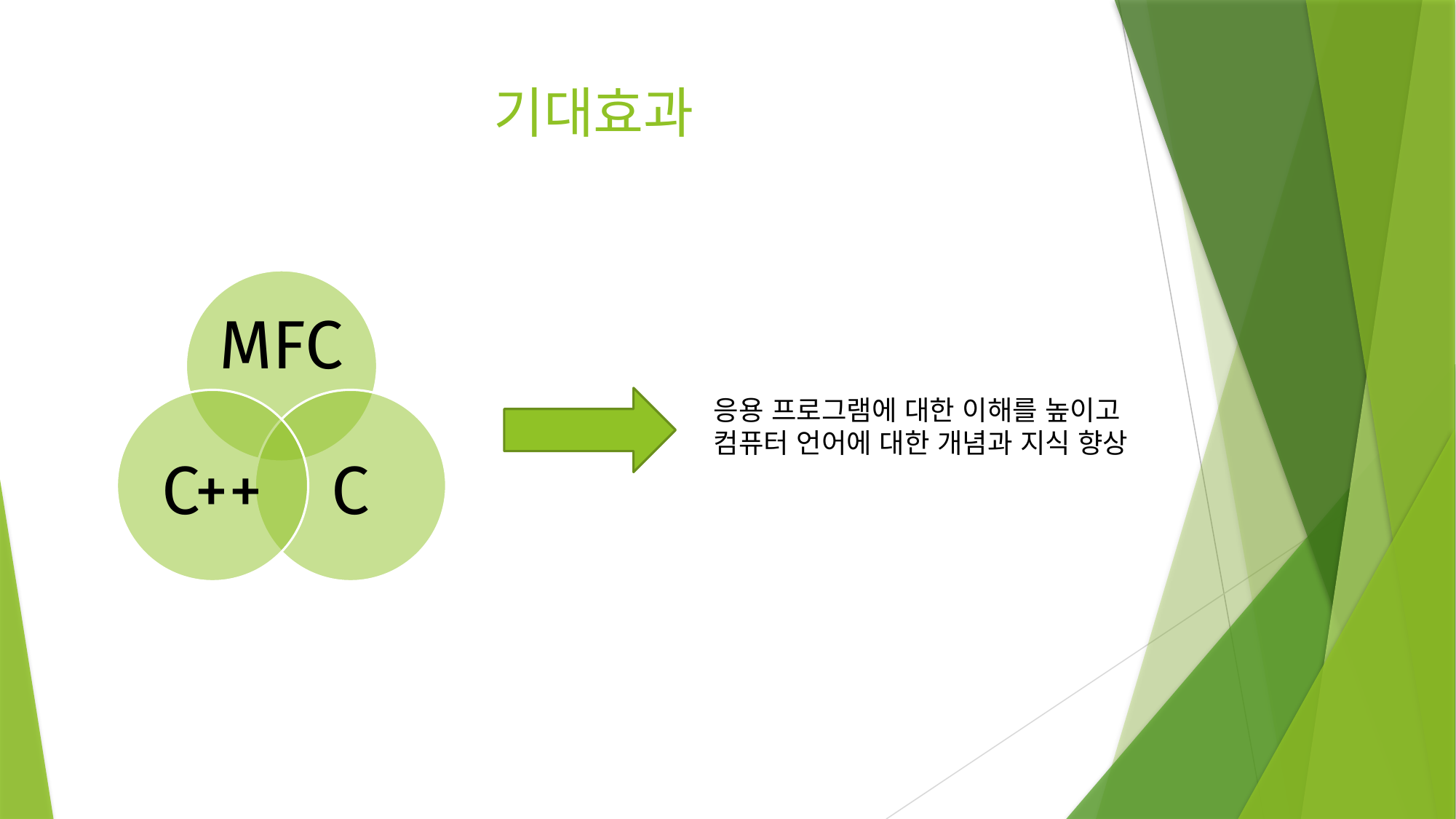

# 기대효과
MFC
C
C++

응용 프로그램에 대한 이해를 높이고
컴퓨터 언어에 대한 개념과 지식 향상